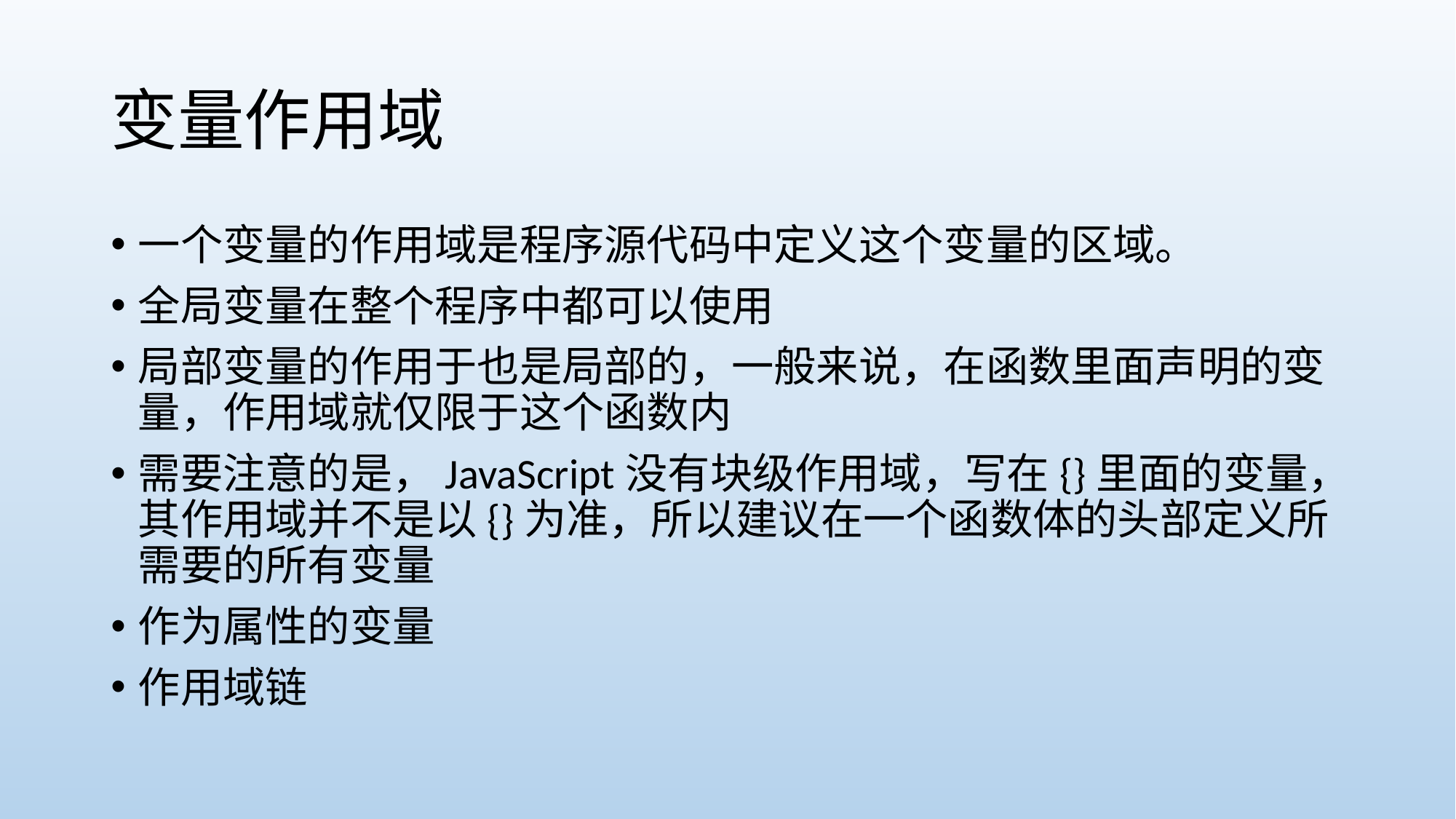

# 变量作用域
一个变量的作用域是程序源代码中定义这个变量的区域。
全局变量在整个程序中都可以使用
局部变量的作用于也是局部的，一般来说，在函数里面声明的变量，作用域就仅限于这个函数内
需要注意的是，JavaScript没有块级作用域，写在{}里面的变量，其作用域并不是以{}为准，所以建议在一个函数体的头部定义所需要的所有变量
作为属性的变量
作用域链